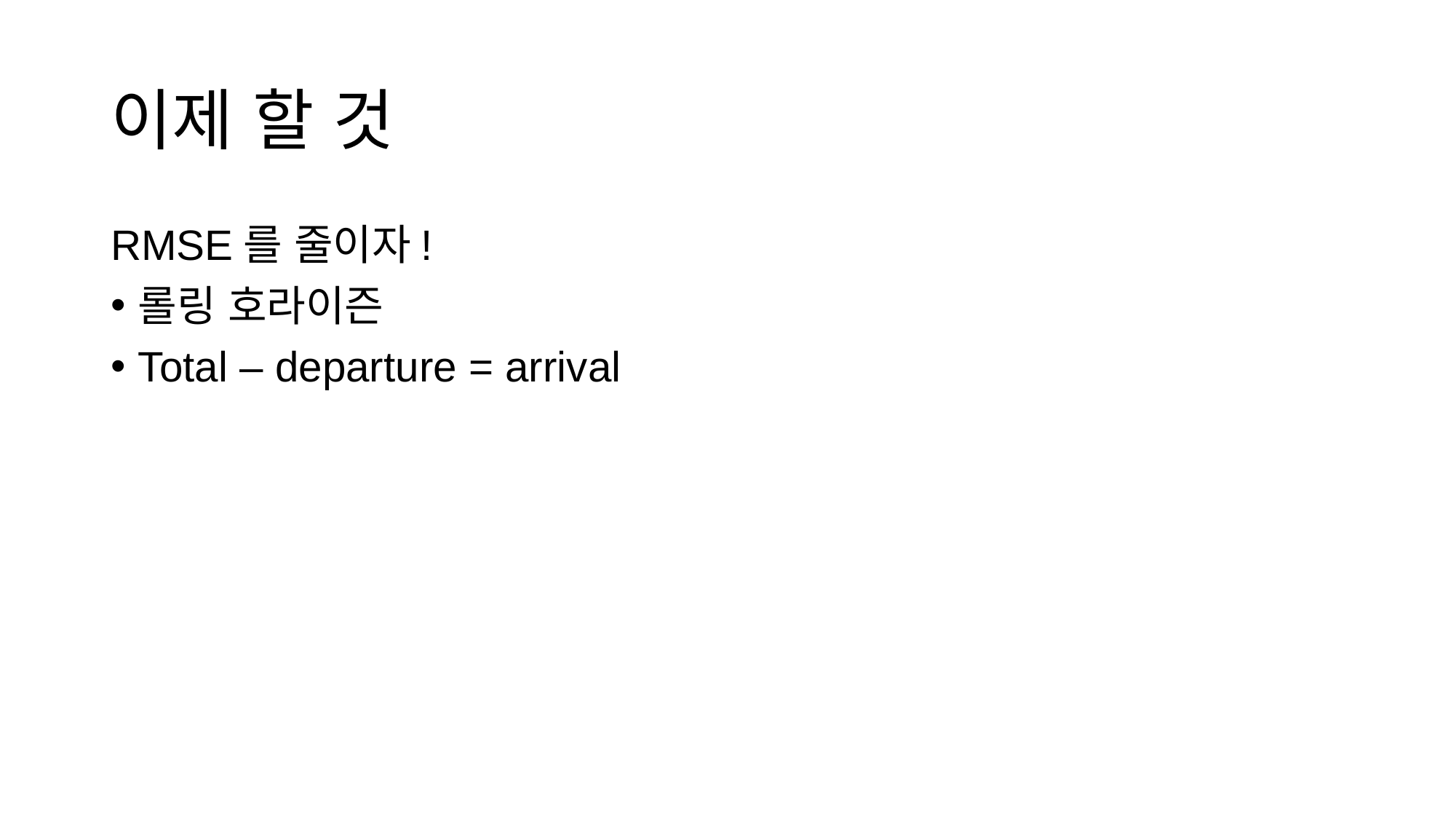

# 이제 할 것
RMSE를 줄이자!
롤링 호라이즌
Total – departure = arrival